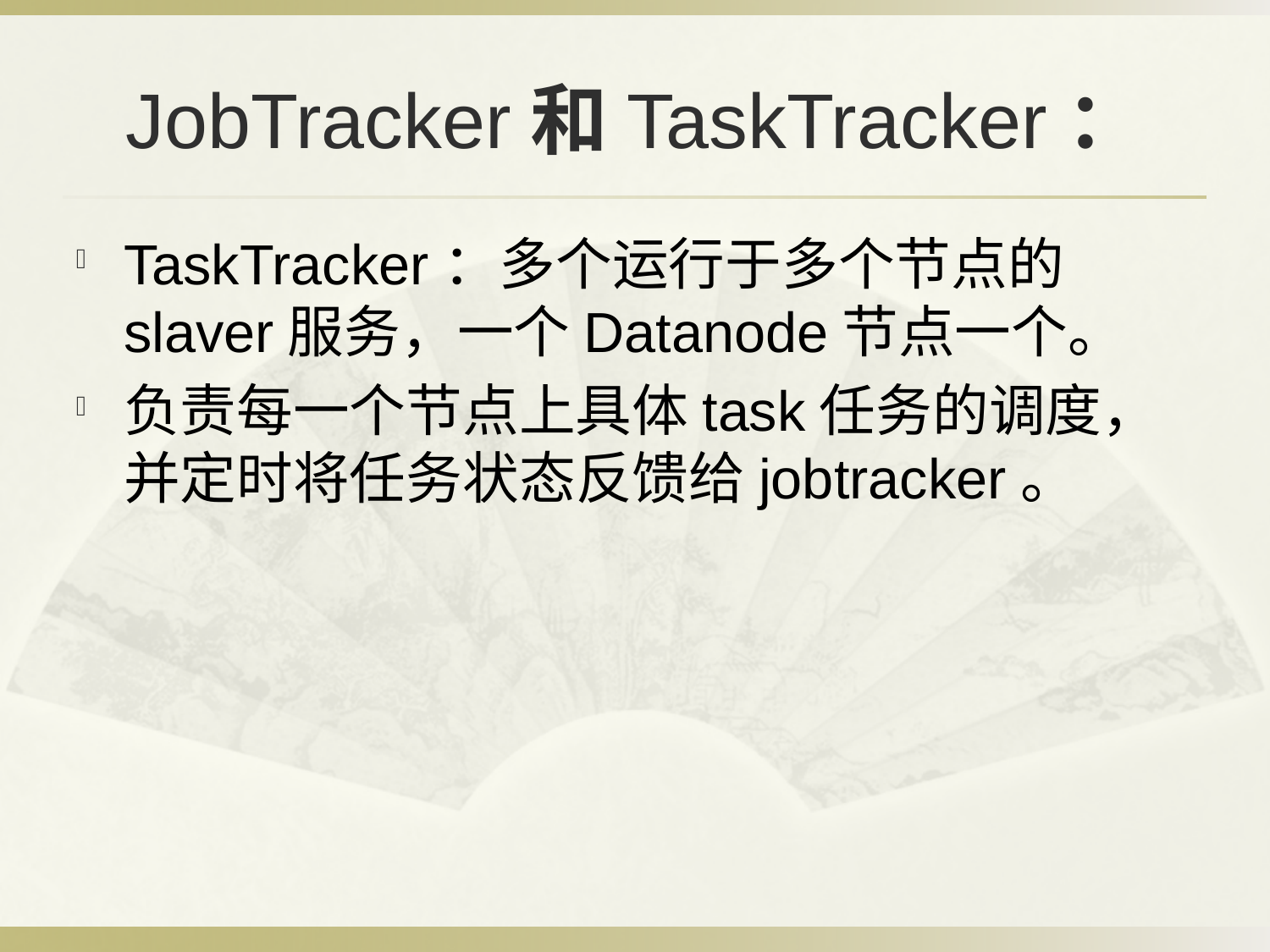

# JobTracker和TaskTracker：
TaskTracker：多个运行于多个节点的slaver服务，一个Datanode节点一个。
负责每一个节点上具体task任务的调度，并定时将任务状态反馈给jobtracker。